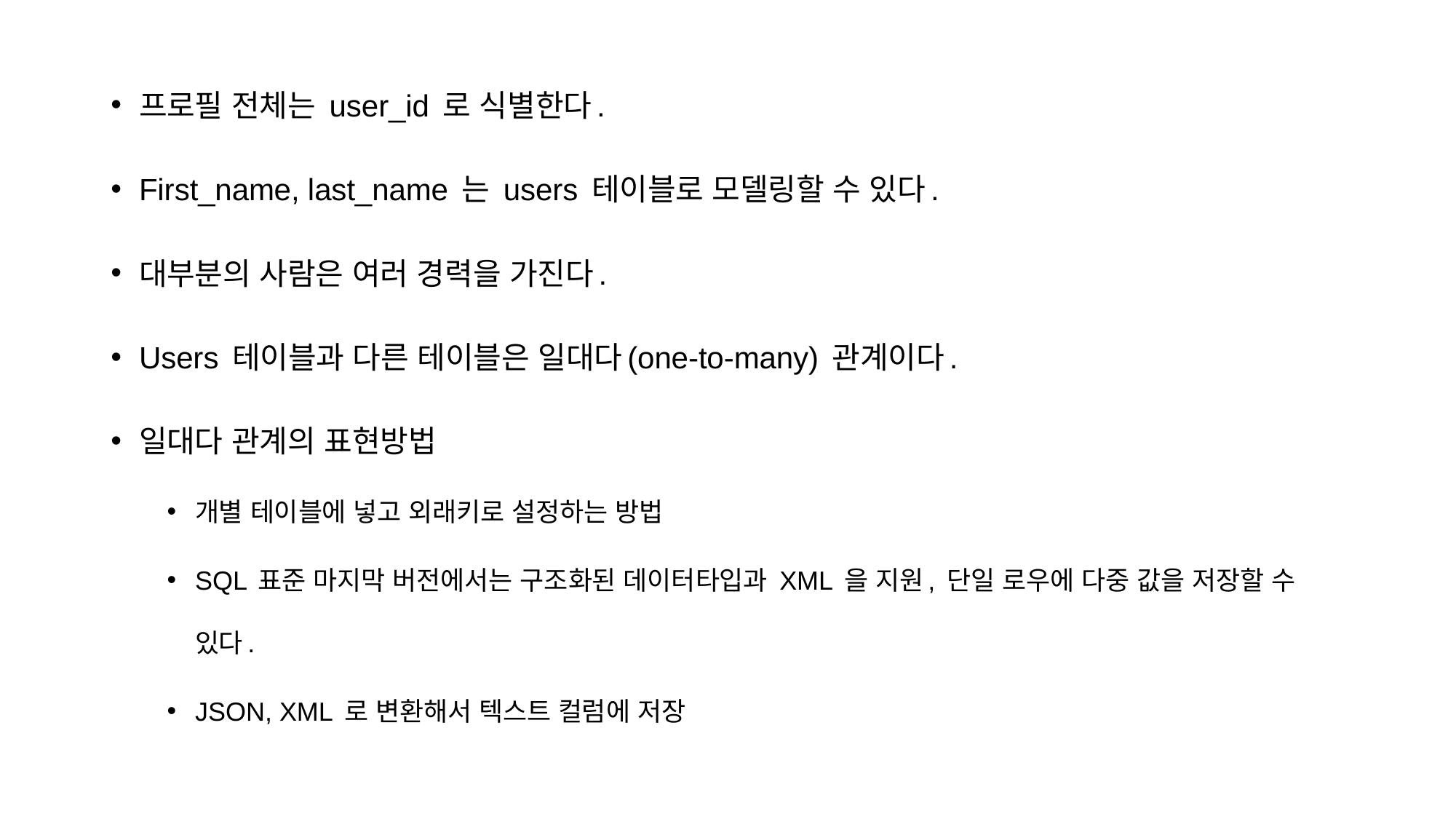

프로필 전체는 user_id 로 식별한다.
First_name, last_name 는 users 테이블로 모델링할 수 있다.
대부분의 사람은 여러 경력을 가진다.
Users 테이블과 다른 테이블은 일대다(one-to-many) 관계이다.
일대다 관계의 표현방법
개별 테이블에 넣고 외래키로 설정하는 방법
SQL 표준 마지막 버전에서는 구조화된 데이터타입과 XML 을 지원, 단일 로우에 다중 값을 저장할 수 있다.
JSON, XML 로 변환해서 텍스트 컬럼에 저장